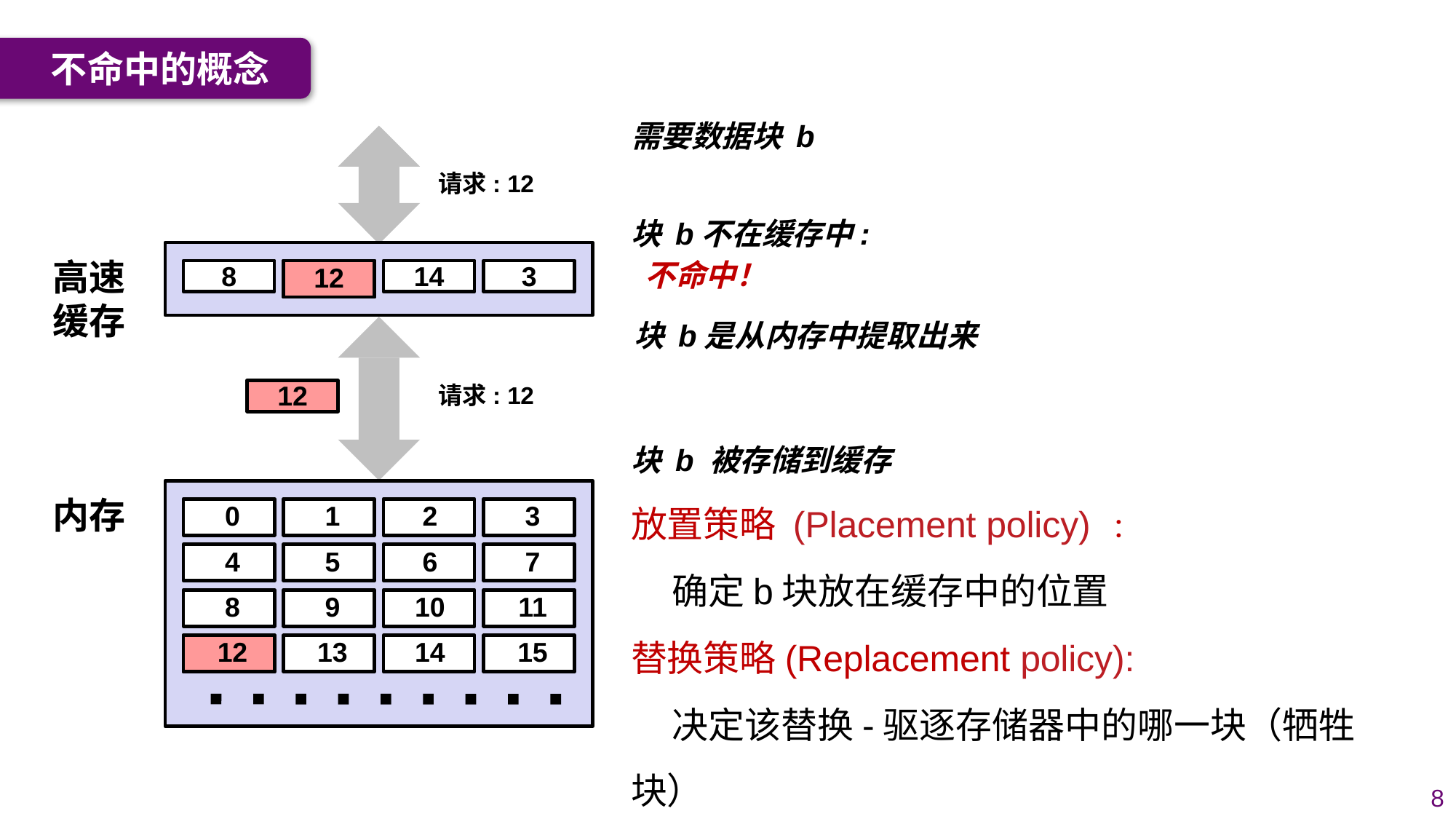

不命中的概念
需要数据块 b

请求: 12

高速缓存
8

14
3
9

12

请求: 12
12

内存
0
4
8
12

1
5
9
13

2
6
10
14

3
7
11
15

12

块 b不在缓存中:
 不命中！
块 b是从内存中提取出来
块 b 被存储到缓存
放置策略 (Placement policy)  ：
    确定b块放在缓存中的位置
替换策略(Replacement policy):
    决定该替换-驱逐存储器中的哪一块（牺牲块）
8